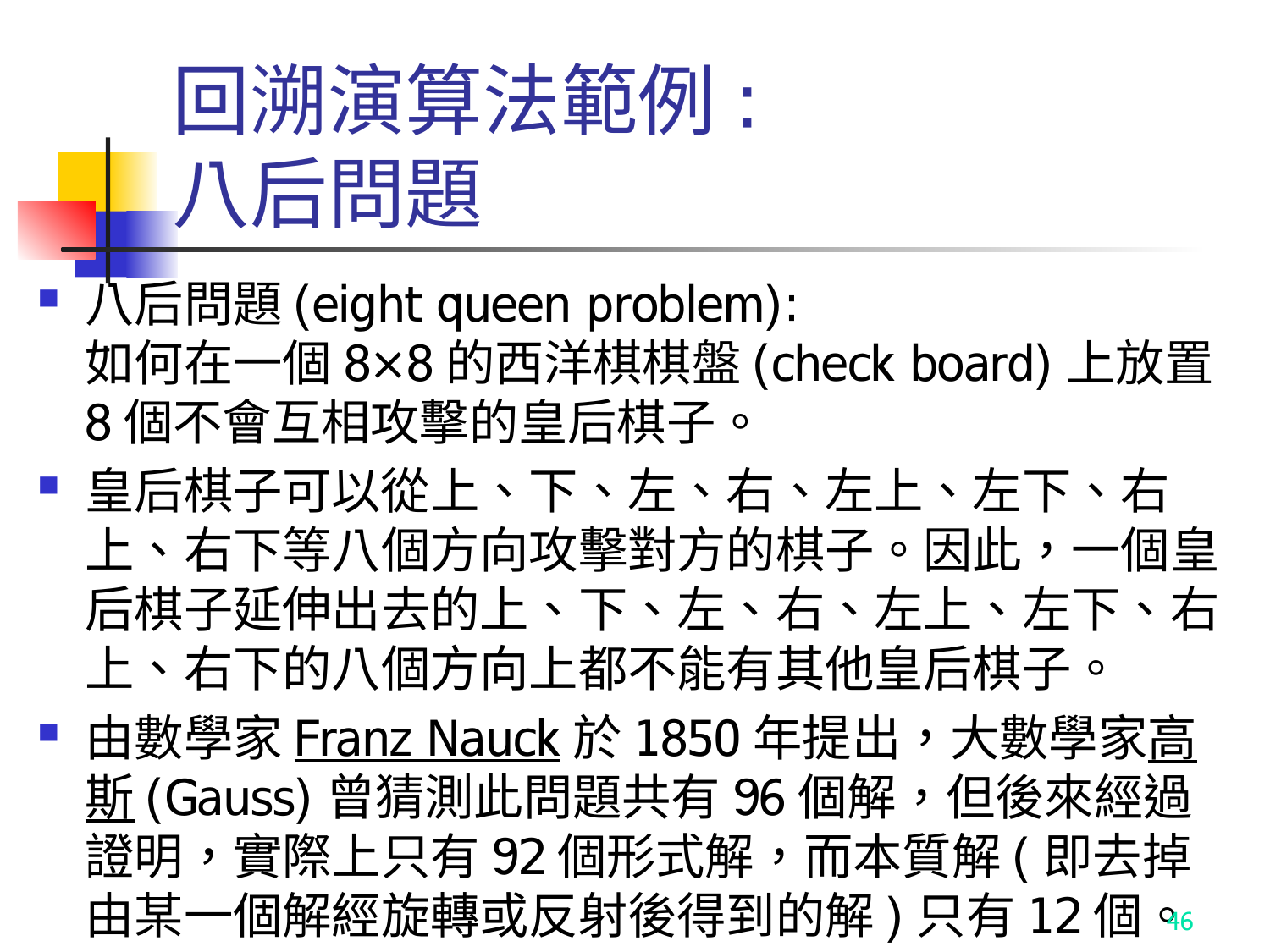

# 回溯演算法範例: 八后問題
八后問題(eight queen problem):
如何在一個8×8的西洋棋棋盤(check board)上放置8個不會互相攻擊的皇后棋子。
皇后棋子可以從上、下、左、右、左上、左下、右上、右下等八個方向攻擊對方的棋子。因此，一個皇后棋子延伸出去的上、下、左、右、左上、左下、右上、右下的八個方向上都不能有其他皇后棋子。
由數學家Franz Nauck於1850年提出，大數學家高斯(Gauss)曾猜測此問題共有96個解，但後來經過證明，實際上只有92個形式解，而本質解(即去掉由某一個解經旋轉或反射後得到的解)只有12個。

46